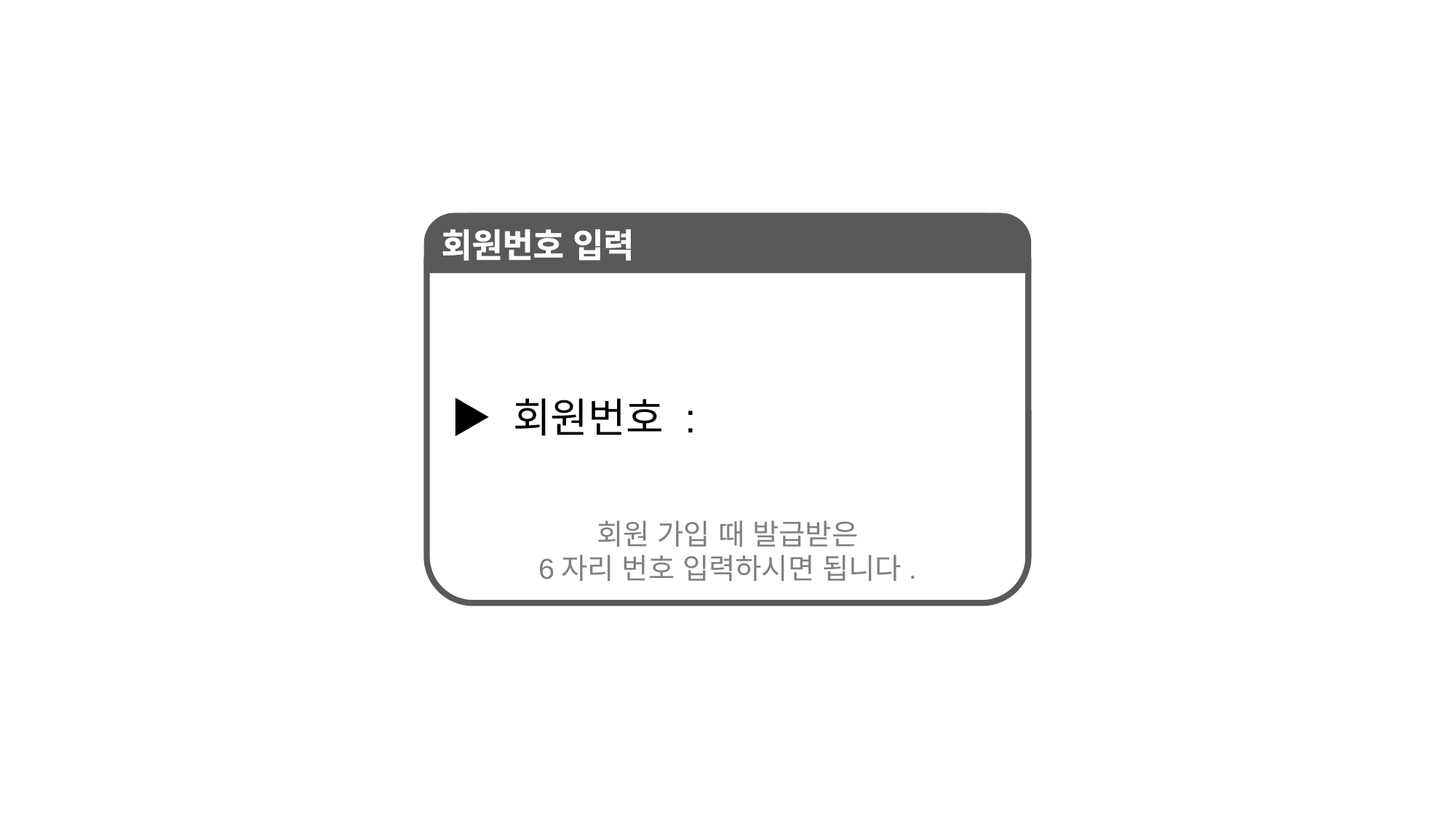

▶ 회원번호 :

회원 가입 때 발급받은
6자리 번호 입력하시면 됩니다.
회원번호 입력